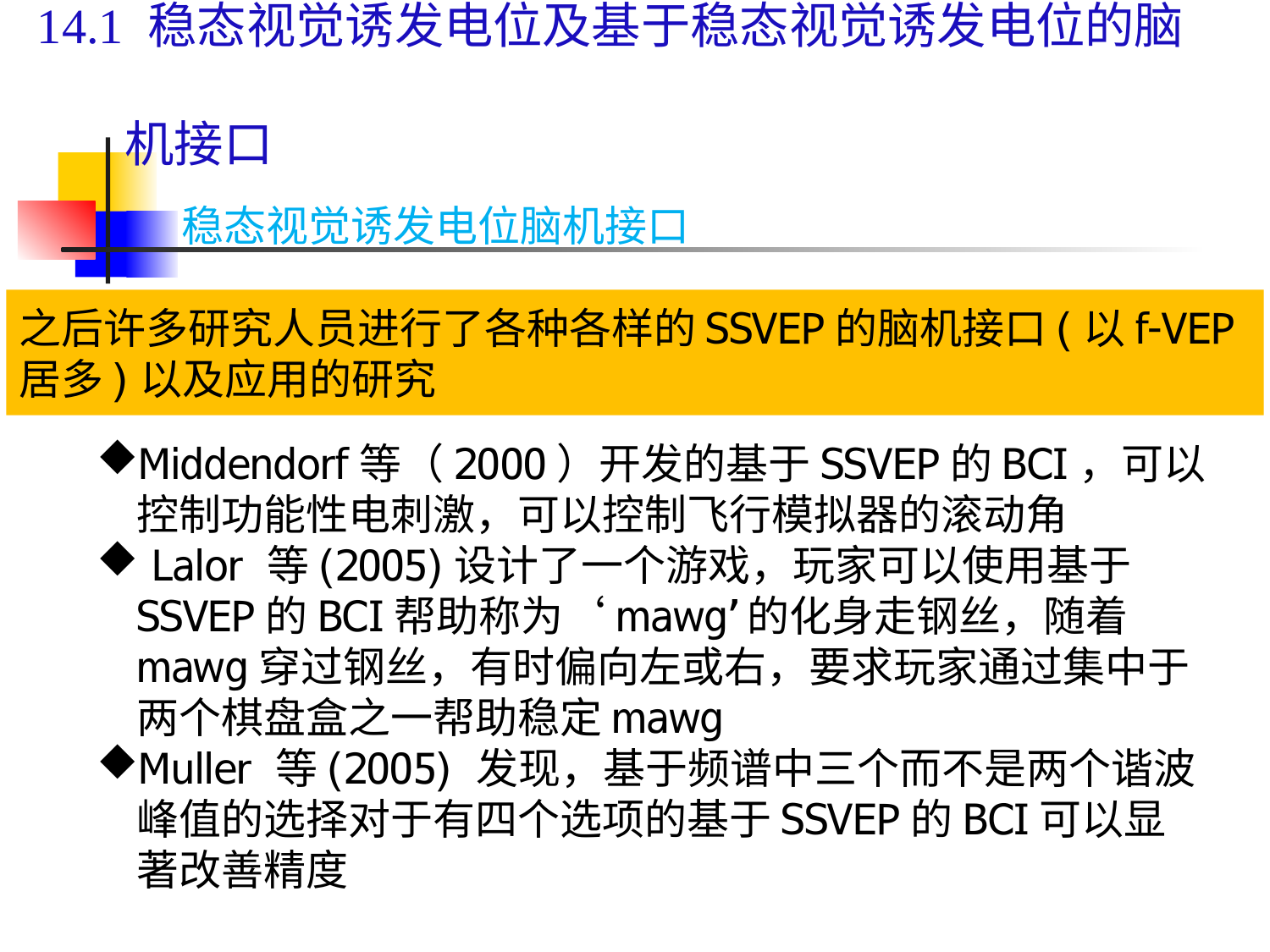

# 14.1 稳态视觉诱发电位及基于稳态视觉诱发电位的脑 机接口
稳态视觉诱发电位脑机接口
之后许多研究人员进行了各种各样的SSVEP的脑机接口(以f-VEP居多)以及应用的研究
Middendorf等（2000）开发的基于SSVEP的BCI，可以控制功能性电刺激，可以控制飞行模拟器的滚动角
 Lalor 等(2005)设计了一个游戏，玩家可以使用基于 SSVEP的BCI帮助称为‘mawg’的化身走钢丝，随着mawg穿过钢丝，有时偏向左或右，要求玩家通过集中于两个棋盘盒之一帮助稳定mawg
Muller 等(2005) 发现，基于频谱中三个而不是两个谐波峰值的选择对于有四个选项的基于SSVEP的BCI可以显著改善精度